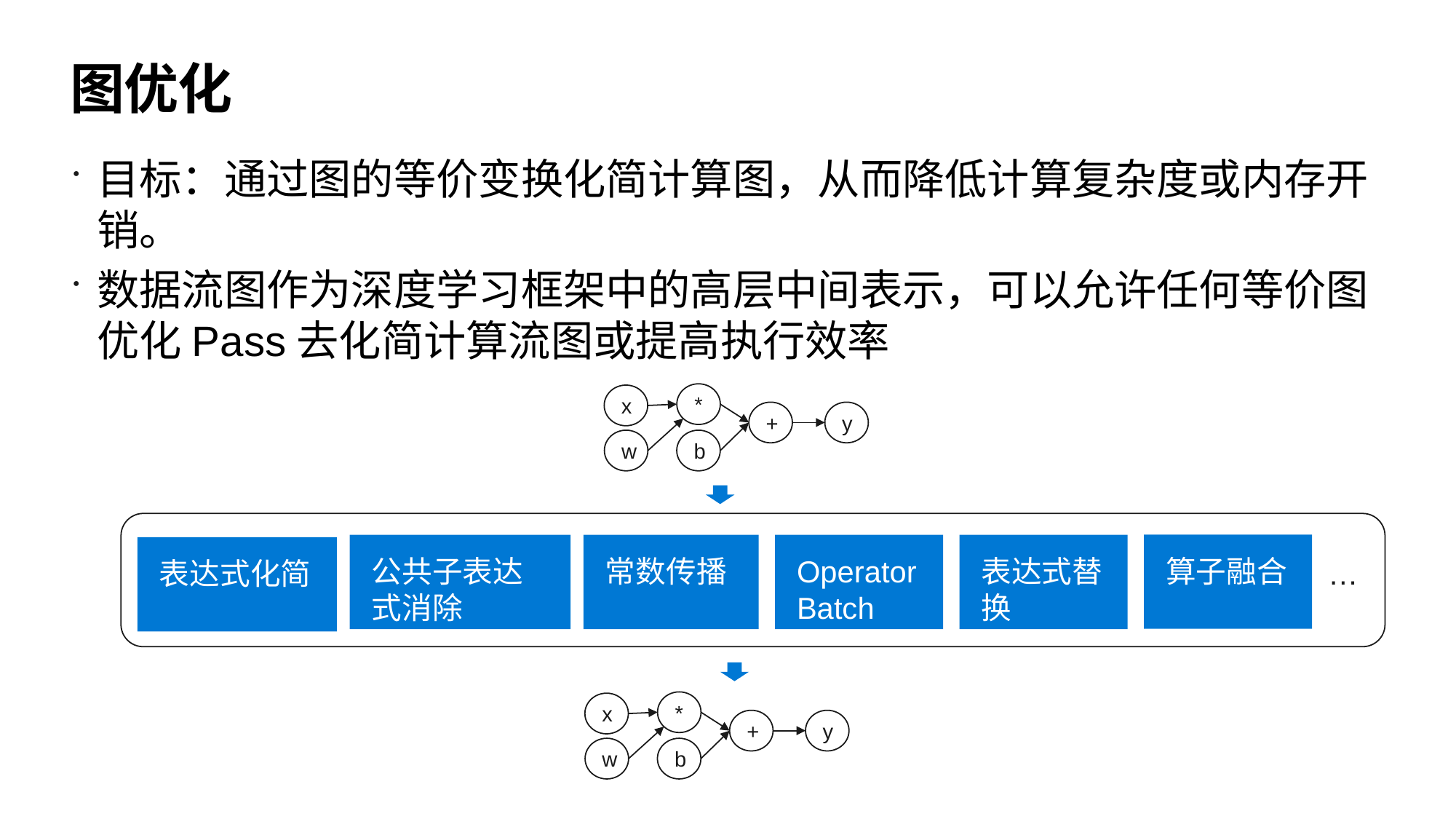

# 图优化
目标：通过图的等价变换化简计算图，从而降低计算复杂度或内存开销。
数据流图作为深度学习框架中的高层中间表示，可以允许任何等价图优化Pass去化简计算流图或提高执行效率
*
x
+
y
w
b

算子融合
公共子表达式消除
常数传播
Operator Batch
表达式替换
表达式化简
…

*
x
+
y
w
b